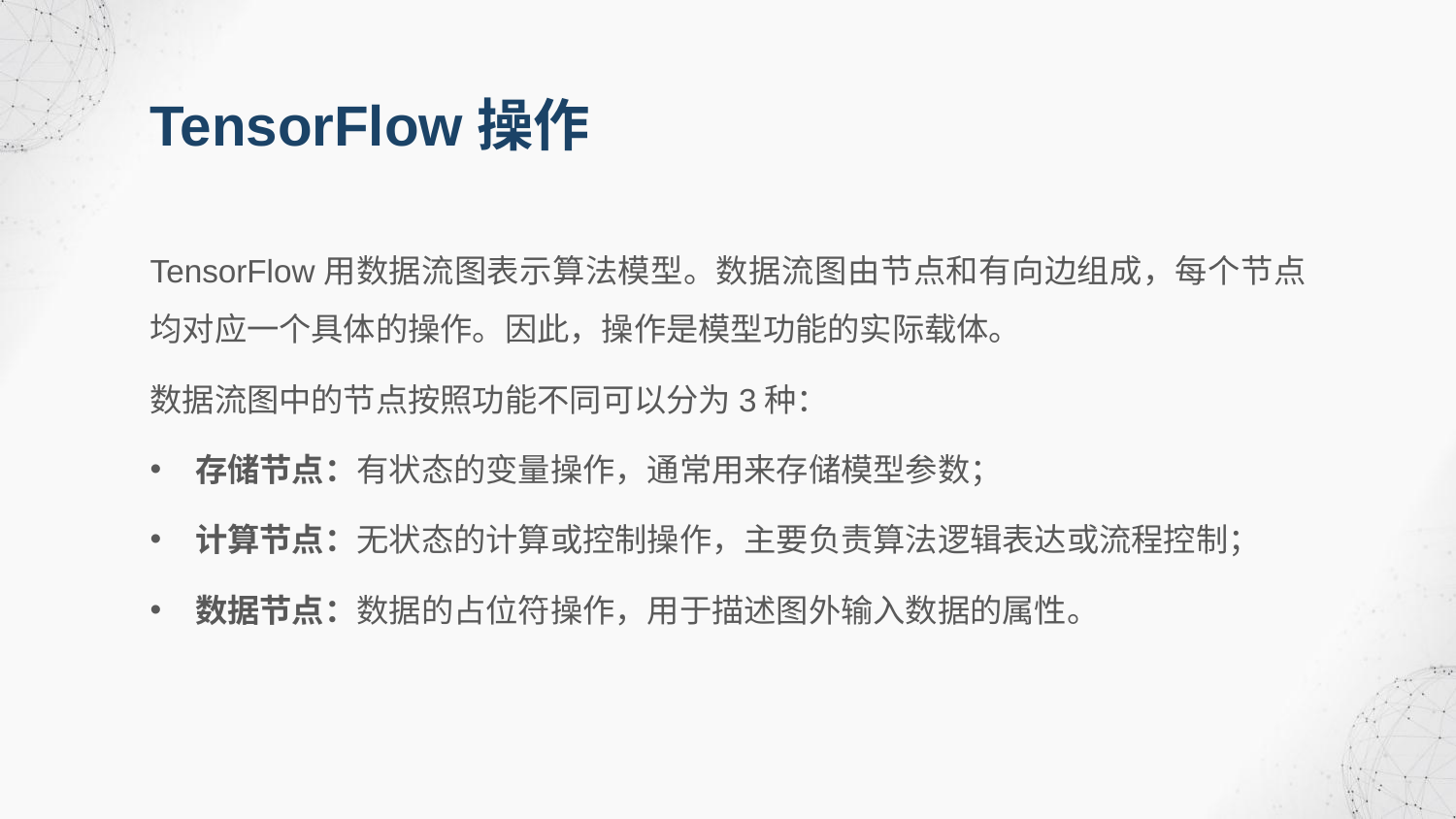

TensorFlow操作

TensorFlow用数据流图表示算法模型。数据流图由节点和有向边组成，每个节点均对应一个具体的操作。因此，操作是模型功能的实际载体。
数据流图中的节点按照功能不同可以分为3种：
存储节点：有状态的变量操作，通常用来存储模型参数；
计算节点：无状态的计算或控制操作，主要负责算法逻辑表达或流程控制；
数据节点：数据的占位符操作，用于描述图外输入数据的属性。